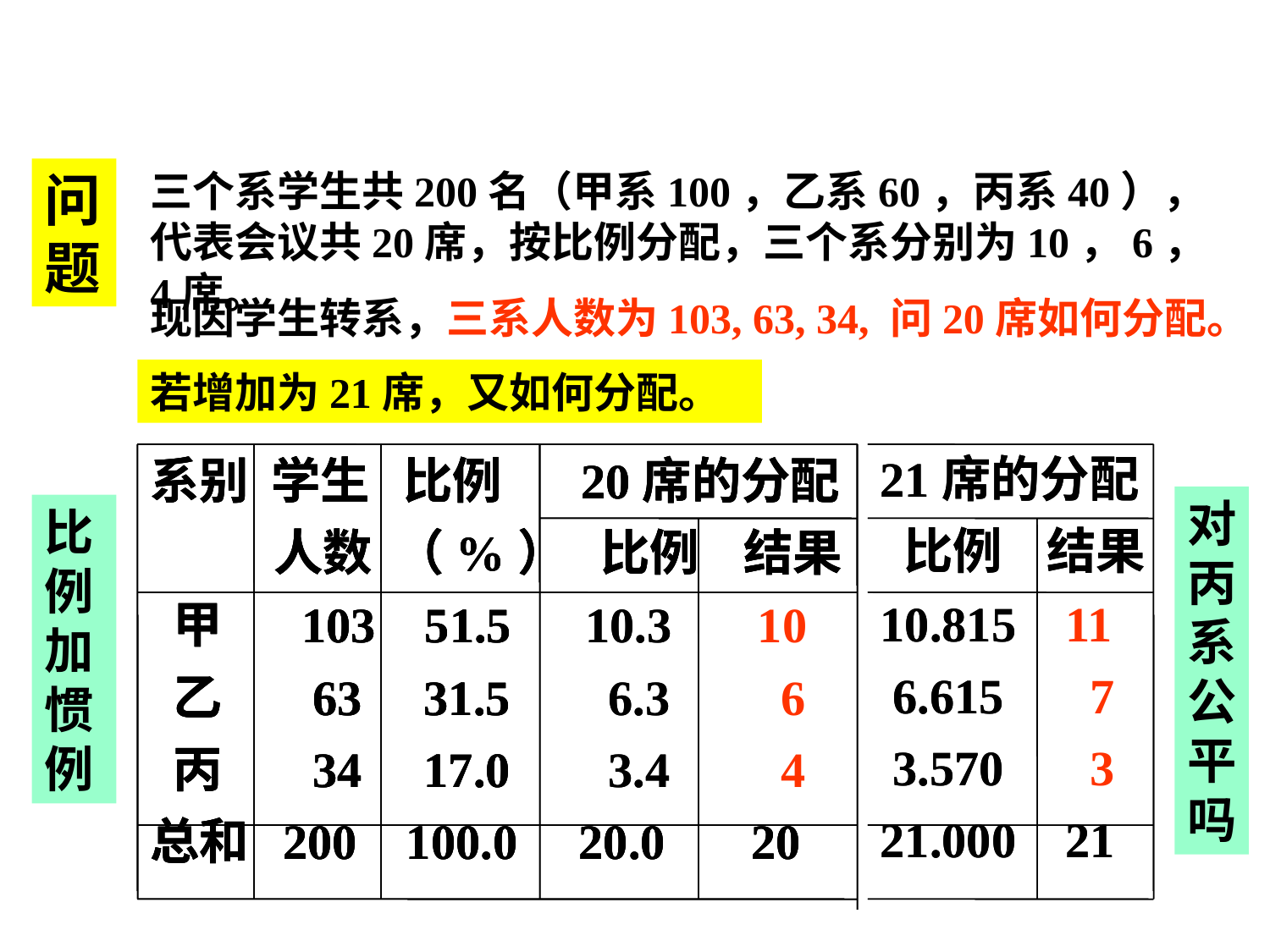

问题
三个系学生共200名（甲系100，乙系60，丙系40），代表会议共20席，按比例分配，三个系分别为10，6，4席。
现因学生转系，三系人数为103, 63, 34, 问20席如何分配。
若增加为21席，又如何分配。

系别  学生   比例      20席的分配
          人数  （%）   比例    结果
 甲      103    51.5
 乙       63     31.5
 丙       34     17.0
总和  200    100.0     20.0       20

系别  学生   比例      20席的分配
          人数  （%）   比例    结果
 甲      103    51.5      10.3
 乙       63     31.5        6.3
 丙       34     17.0        3.4
总和  200    100.0     20.0       20

系别  学生   比例      20席的分配
          人数  （%）   比例    结果
 甲      103    51.5      10.3       10
 乙       63     31.5        6.3         6
 丙       34     17.0        3.4         4
总和  200    100.0     20.0       20

21席的分配
 比例    结果
10.815
 6.615
 3.570
21.000    21

21席的分配
 比例    结果
10.815    11
 6.615       7
 3.570       3
21.000    21

对丙系公平吗
比例加惯例